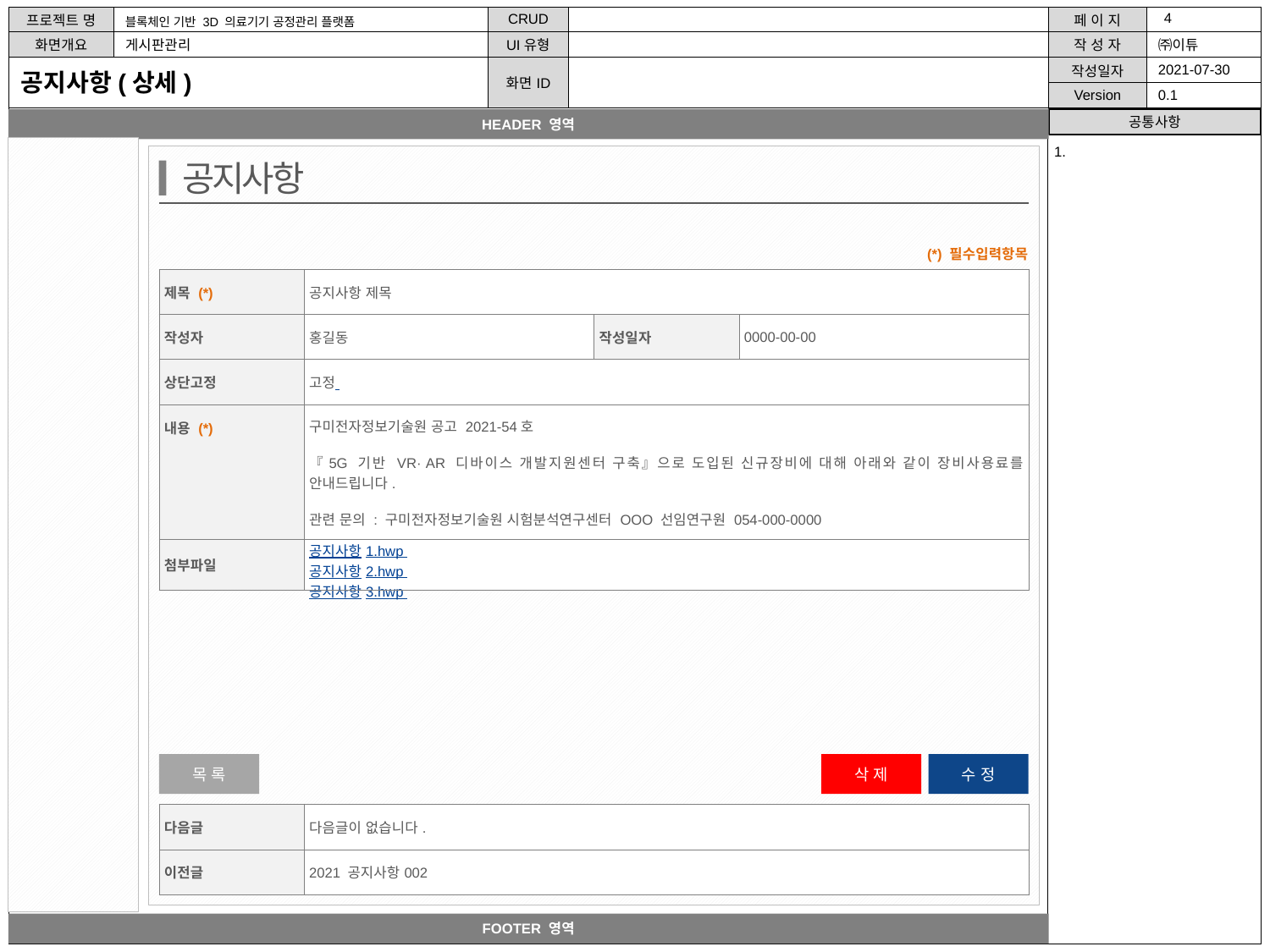

게시판관리
공지사항(상세)
1.

 공지사항

(*) 필수입력항목
| 제목 (\*) | 공지사항 제목 |  |  |  |  |
| --- | --- | --- | --- | --- | --- |
| 작성자 | 홍길동 |  | 작성일자 | 0000-00-00 |  |
| 상단고정 | 고정 |  |  |  |  |
| 내용 (\*) | 구미전자정보기술원 공고 2021-54호 『5G 기반 VR· AR 디바이스 개발지원센터 구축』으로 도입된 신규장비에 대해 아래와 같이 장비사용료를 안내드립니다. 관련 문의 : 구미전자정보기술원 시험분석연구센터 OOO 선임연구원 054-000-0000 |  |  |  |  |
|  |  |  |  |  |  |
|  |  |  |  |  |  |
| 첨부파일 | 공지사항1.hwp 공지사항2.hwp 공지사항3.hwp |  |  |  |  |
목 록
삭 제
수 정
| 다음글 | 다음글이 없습니다. |  |  |  |  |
| --- | --- | --- | --- | --- | --- |
| 이전글 | 2021 공지사항002 |  |  |  |  |